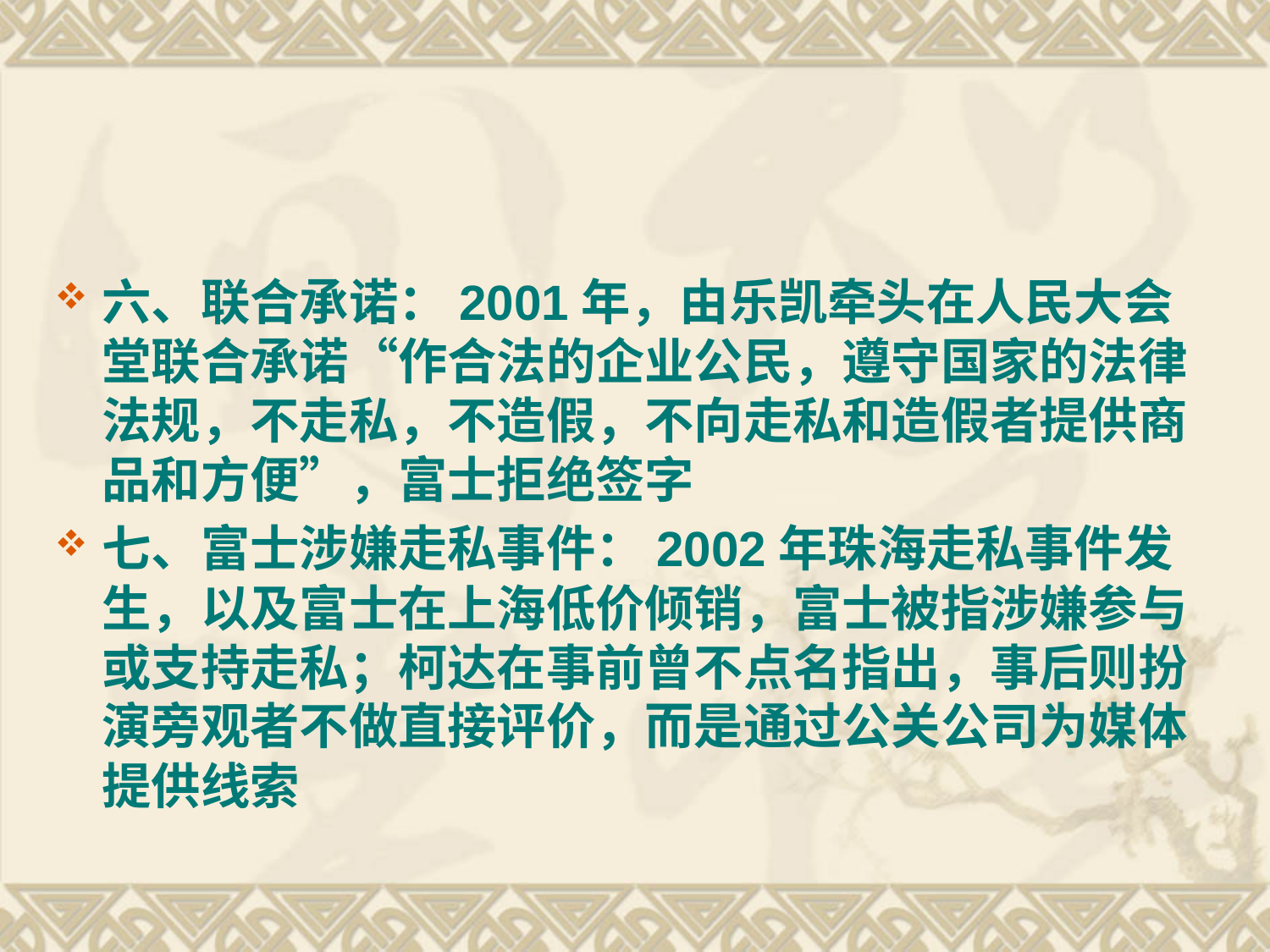

#
六、联合承诺：2001年，由乐凯牵头在人民大会堂联合承诺“作合法的企业公民，遵守国家的法律法规，不走私，不造假，不向走私和造假者提供商品和方便”，富士拒绝签字
七、富士涉嫌走私事件：2002年珠海走私事件发生，以及富士在上海低价倾销，富士被指涉嫌参与或支持走私；柯达在事前曾不点名指出，事后则扮演旁观者不做直接评价，而是通过公关公司为媒体提供线索